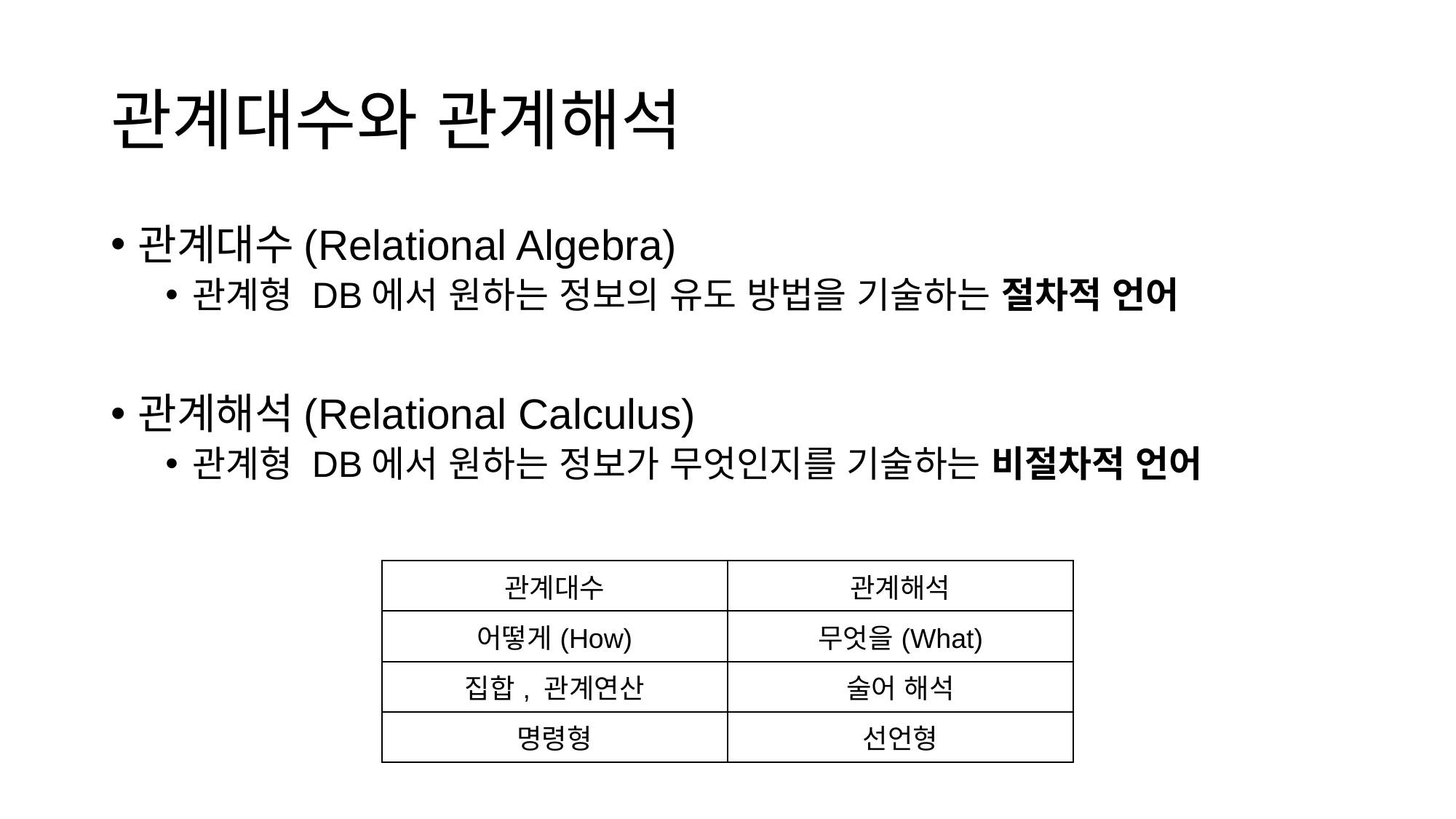

# 관계대수와 관계해석
관계대수(Relational Algebra)
관계형 DB에서 원하는 정보의 유도 방법을 기술하는 절차적 언어

관계해석(Relational Calculus)
관계형 DB에서 원하는 정보가 무엇인지를 기술하는 비절차적 언어

| 관계대수 | 관계해석 |
| --- | --- |
| 어떻게(How) | 무엇을(What) |
| 집합, 관계연산 | 술어 해석 |
| 명령형 | 선언형 |